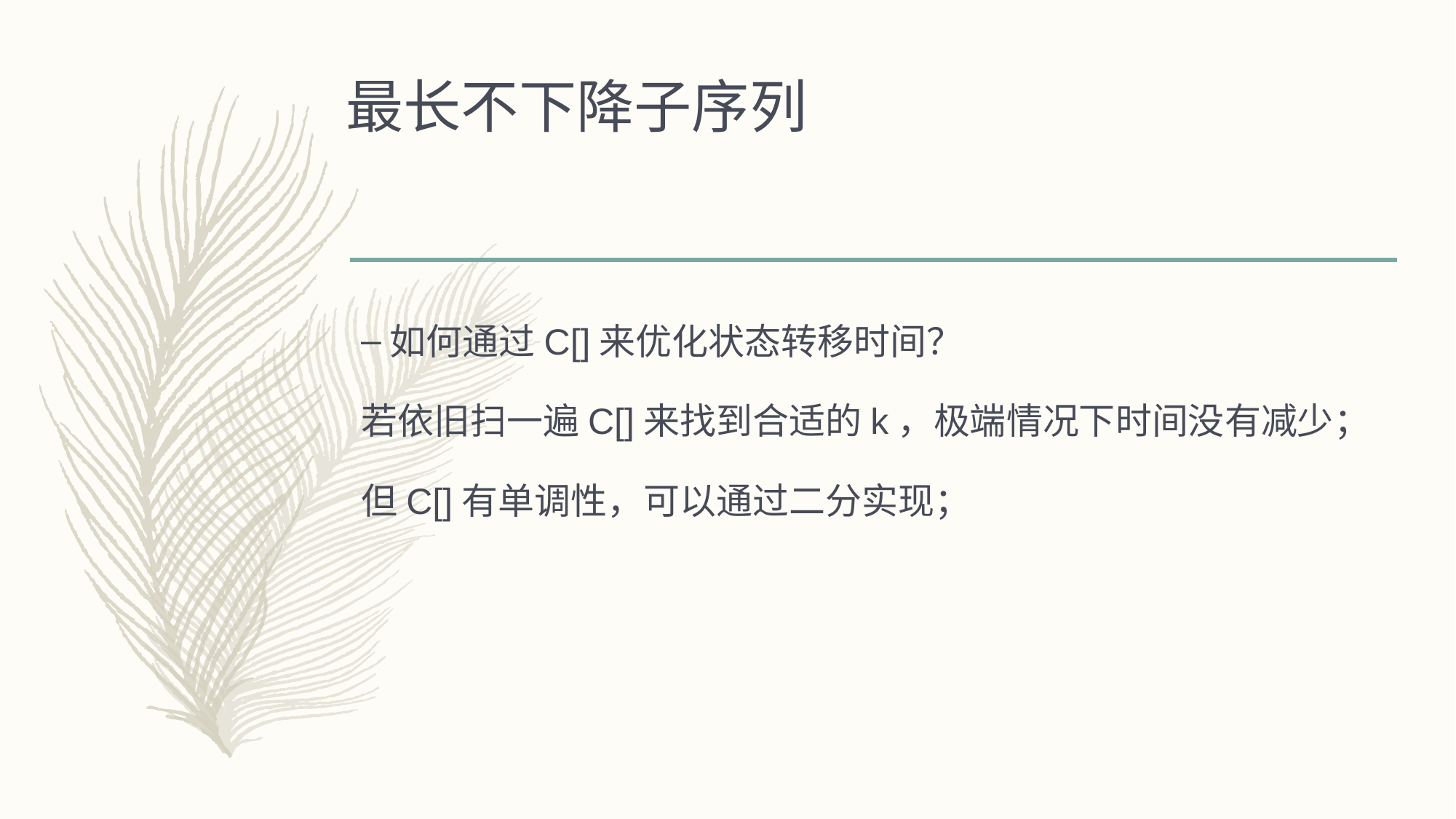

# 最长不下降子序列
如何通过C[]来优化状态转移时间？
若依旧扫一遍C[]来找到合适的k，极端情况下时间没有减少；
但C[]有单调性，可以通过二分实现；